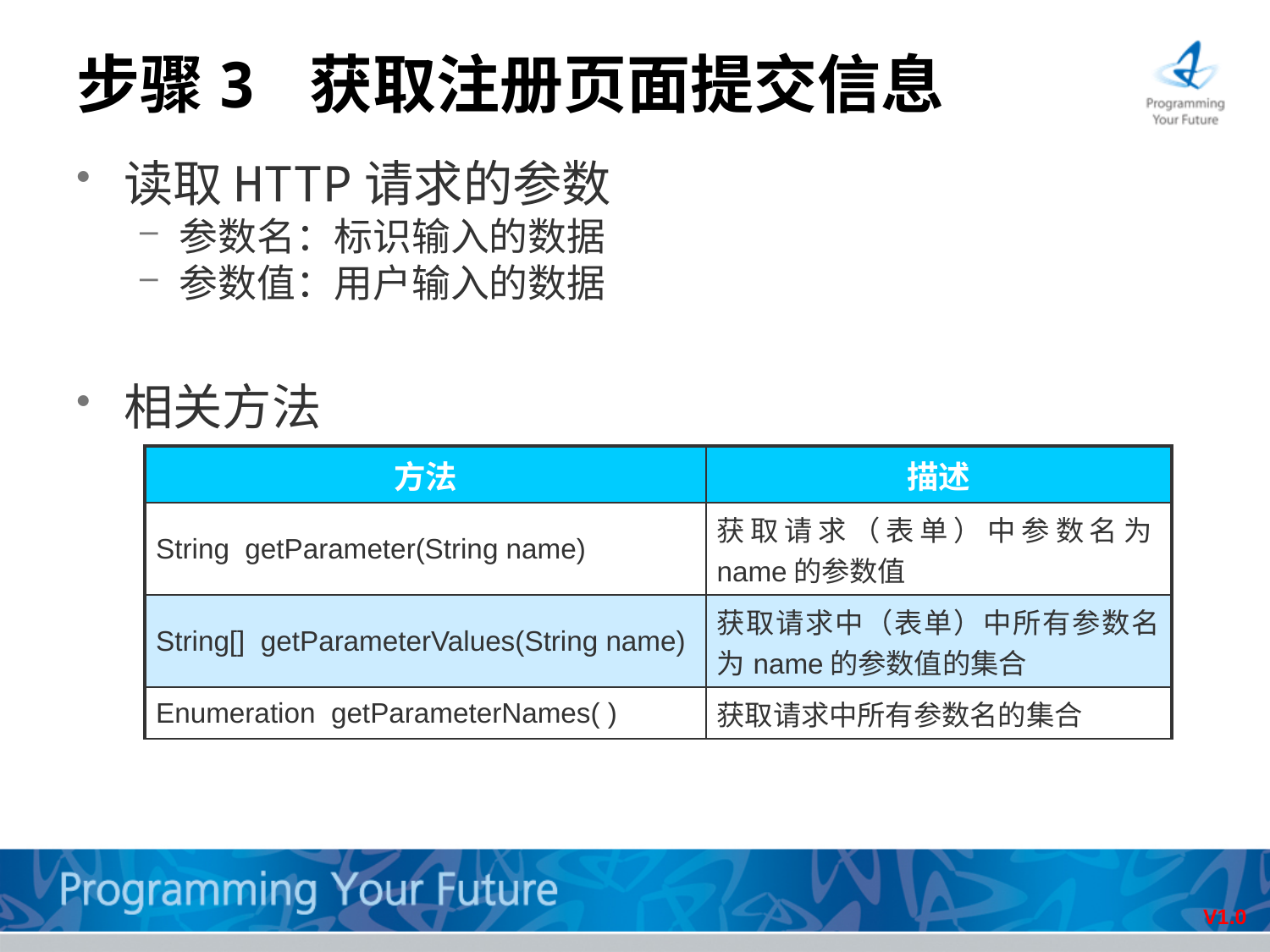

# 步骤3 获取注册页面提交信息
读取HTTP请求的参数
参数名：标识输入的数据
参数值：用户输入的数据

相关方法

| 方法 | 描述 |
| --- | --- |
| String getParameter(String name) | 获取请求（表单）中参数名为name的参数值 |
| String[] getParameterValues(String name) | 获取请求中（表单）中所有参数名为name的参数值的集合 |
| Enumeration getParameterNames( ) | 获取请求中所有参数名的集合 |